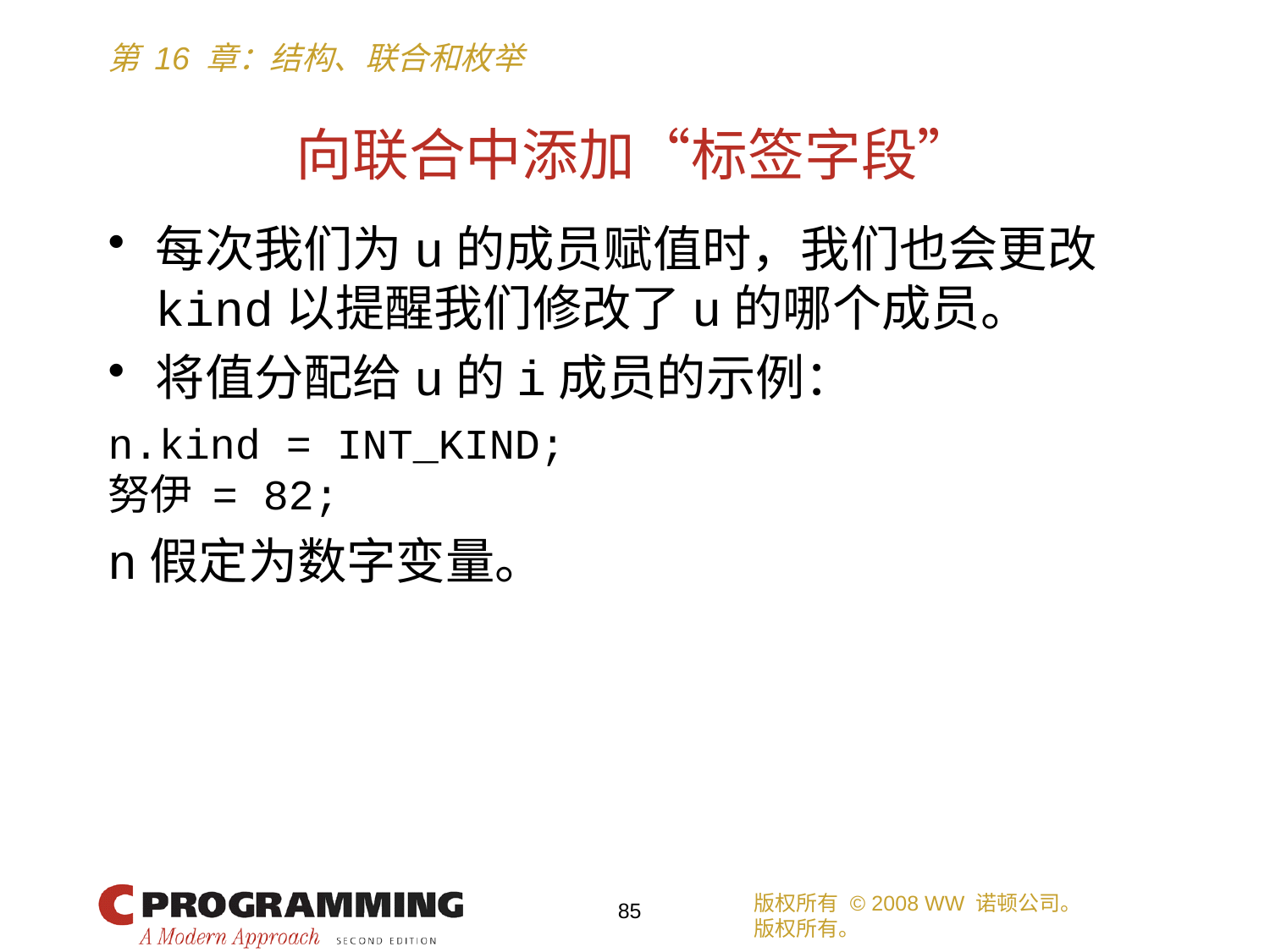

# 向联合中添加“标签字段”
每次我们为u的成员赋值时，我们也会更改kind以提醒我们修改了u的哪个成员。
将值分配给u的i成员的示例：
n.kind = INT_KIND;
努伊 = 82;
n假定为数字变量。

版权所有 © 2008 WW 诺顿公司。
版权所有。
85